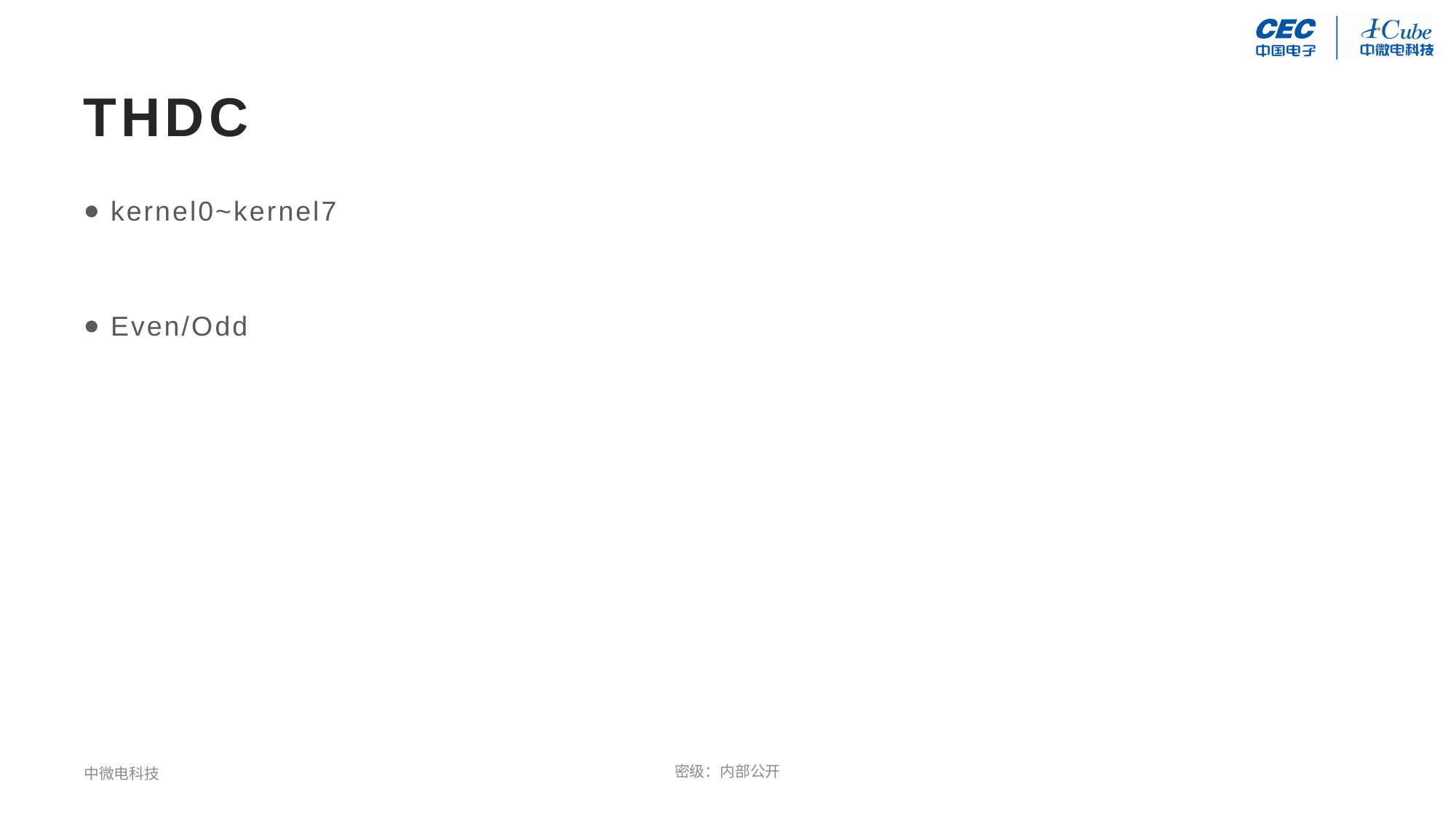

# THDC
kernel0~kernel7

Even/Odd
中微电科技
密级：内部公开
14